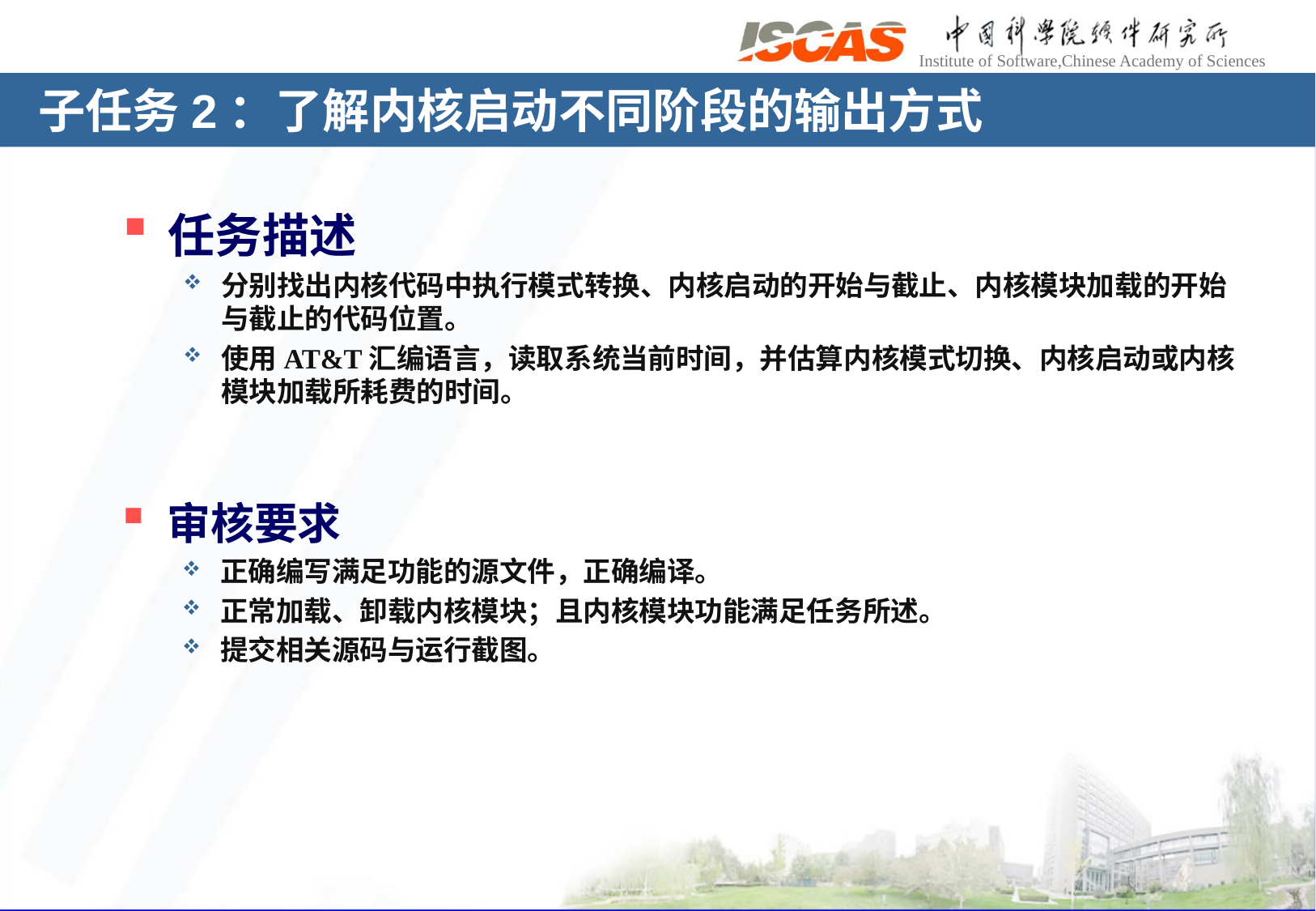

# 子任务2：了解内核启动不同阶段的输出方式
任务描述
分别找出内核代码中执行模式转换、内核启动的开始与截止、内核模块加载的开始与截止的代码位置。
使用AT&T汇编语言，读取系统当前时间，并估算内核模式切换、内核启动或内核模块加载所耗费的时间。
审核要求
正确编写满足功能的源文件，正确编译。
正常加载、卸载内核模块；且内核模块功能满足任务所述。
提交相关源码与运行截图。